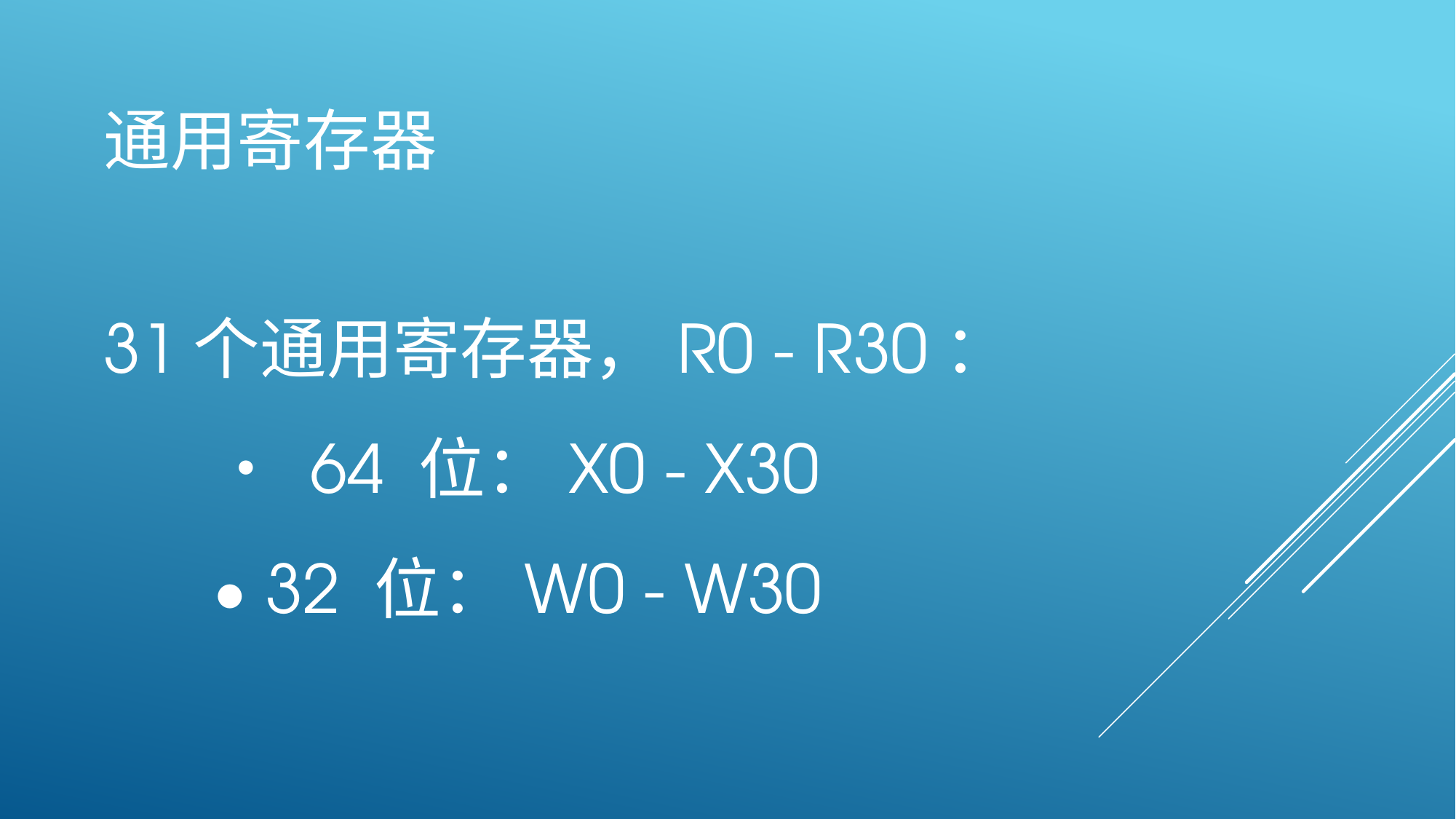

# 通用寄存器
31个通用寄存器，R0 - R30：
	• 64 位：X0 - X30
	• 32 位：W0 - W30